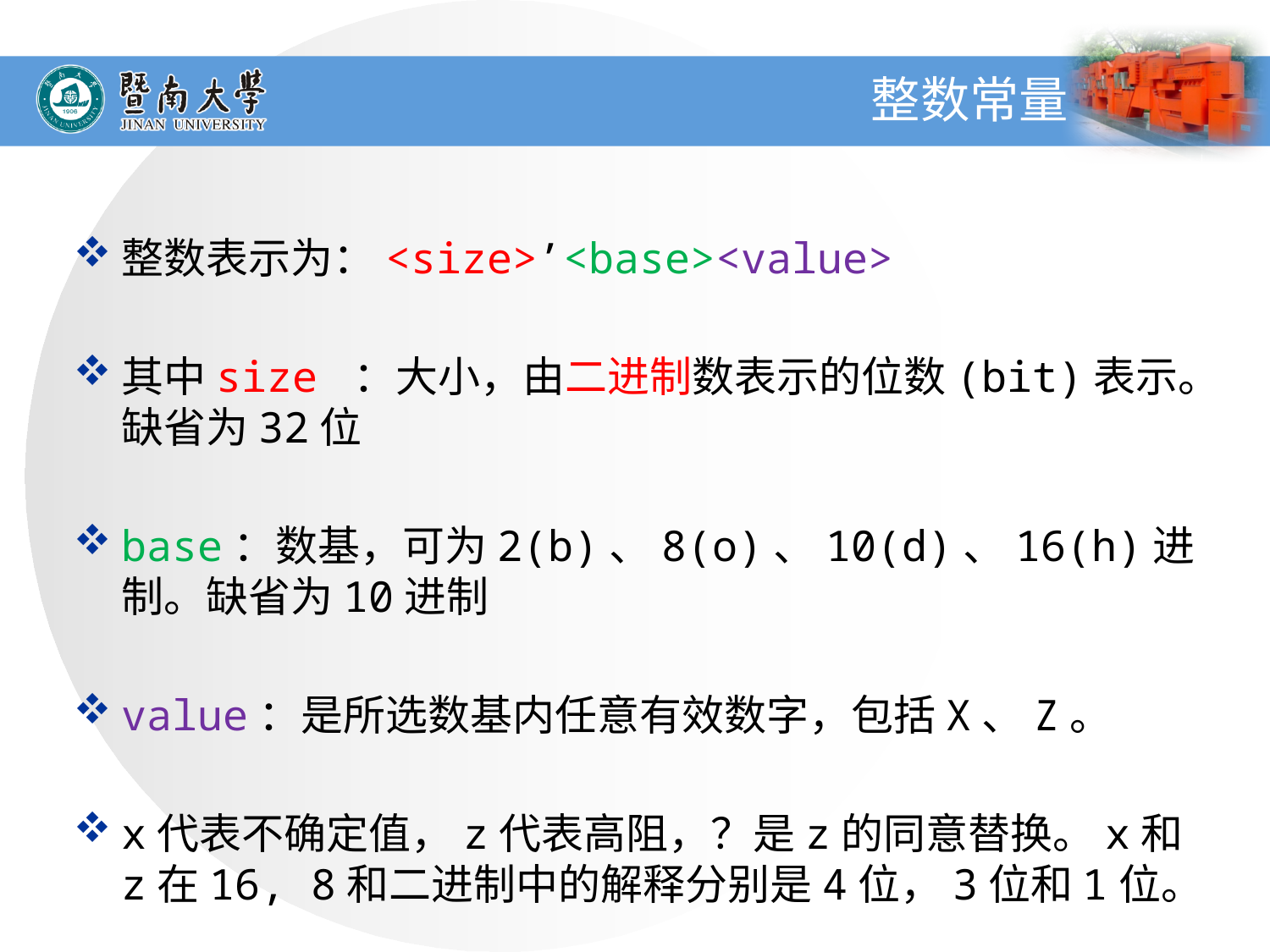

# 整数常量

整数表示为：<size>’<base><value>

其中size ：大小，由二进制数表示的位数(bit)表示。缺省为32位

base：数基，可为2(b)、8(o)、10(d)、16(h)进制。缺省为10进制

value：是所选数基内任意有效数字，包括X、Z。

x代表不确定值，z代表高阻，？是z的同意替换。x和z在16, 8和二进制中的解释分别是4位，3位和1位。